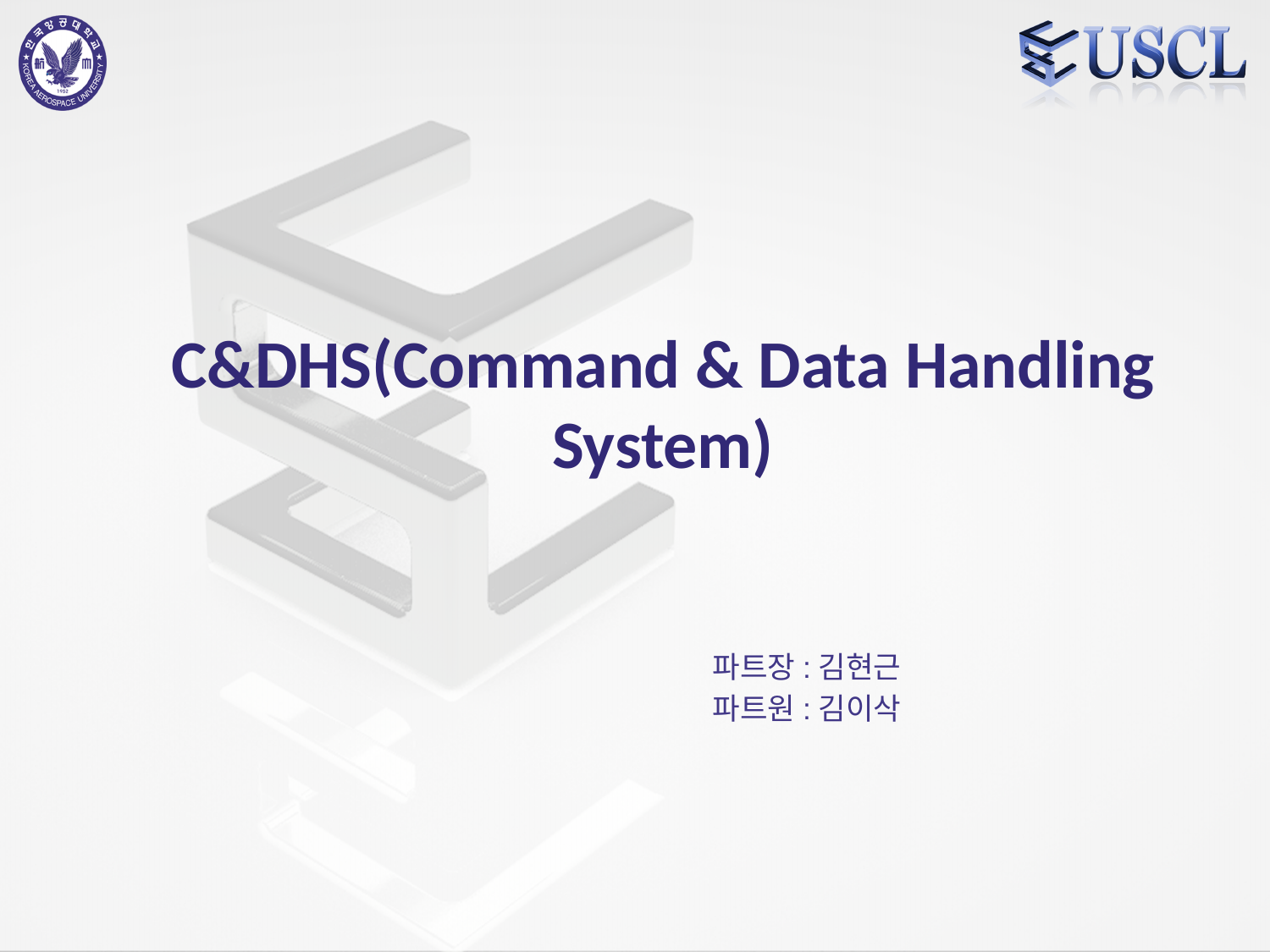

# C&DHS(Command & Data Handling System)
파트장:김현근
파트원:김이삭